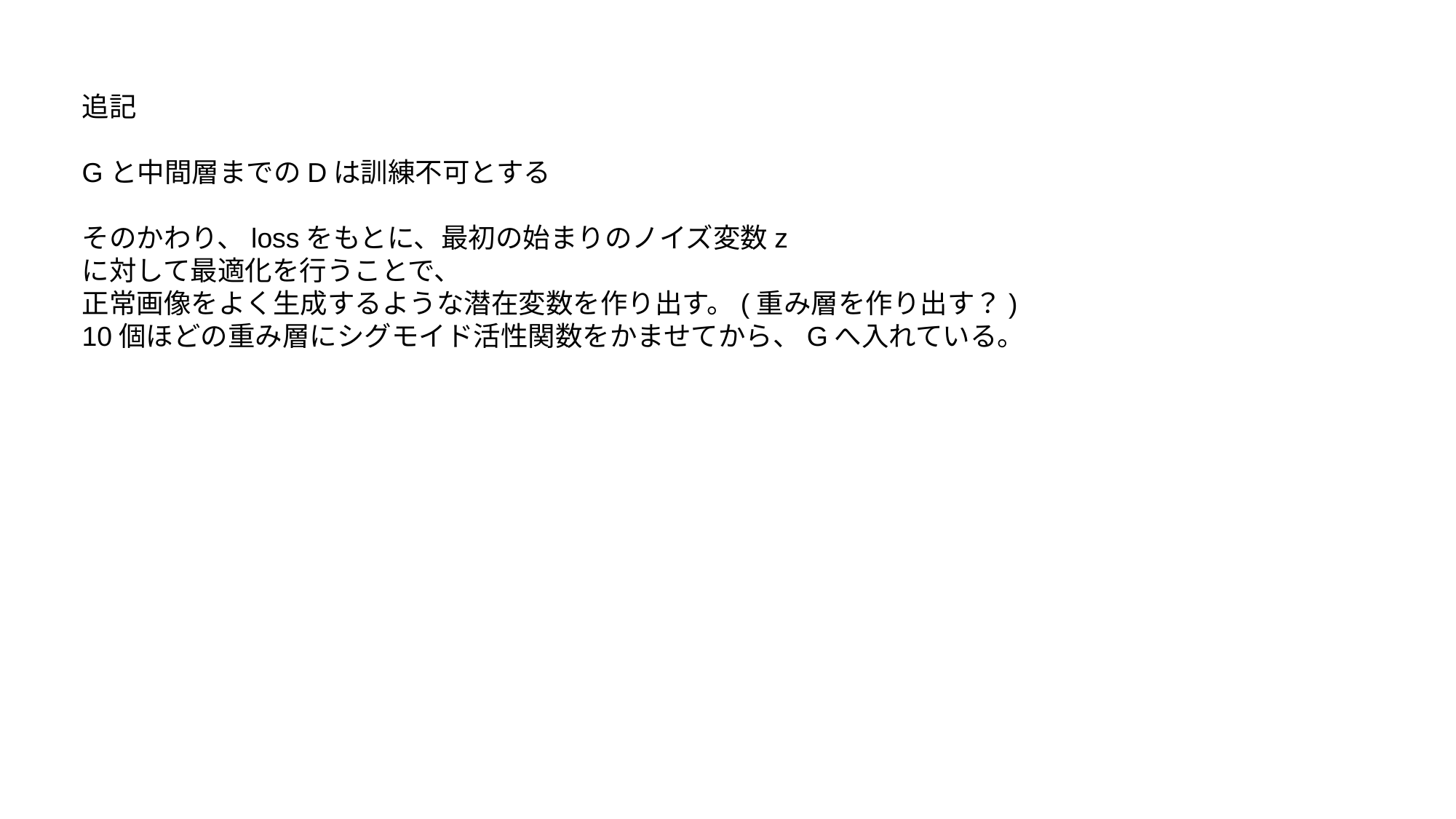

追記

Gと中間層までのDは訓練不可とする

そのかわり、lossをもとに、最初の始まりのノイズ変数z
に対して最適化を行うことで、
正常画像をよく生成するような潜在変数を作り出す。(重み層を作り出す？)
10個ほどの重み層にシグモイド活性関数をかませてから、Gへ入れている。